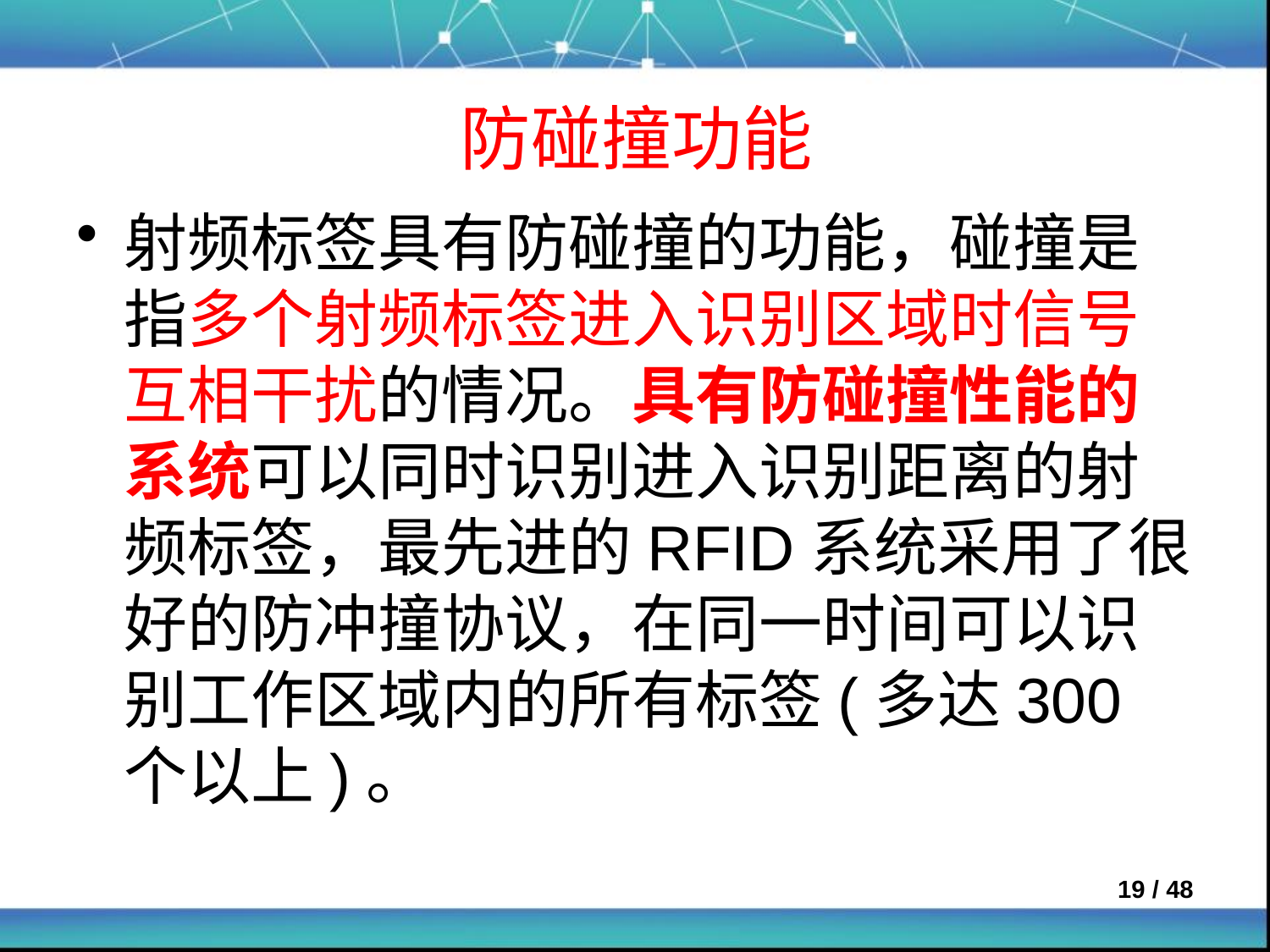

# 防碰撞功能
射频标签具有防碰撞的功能，碰撞是指多个射频标签进入识别区域时信号互相干扰的情况。具有防碰撞性能的系统可以同时识别进入识别距离的射频标签，最先进的RFID系统采用了很好的防冲撞协议，在同一时间可以识别工作区域内的所有标签(多达300个以上)。
19 / 48